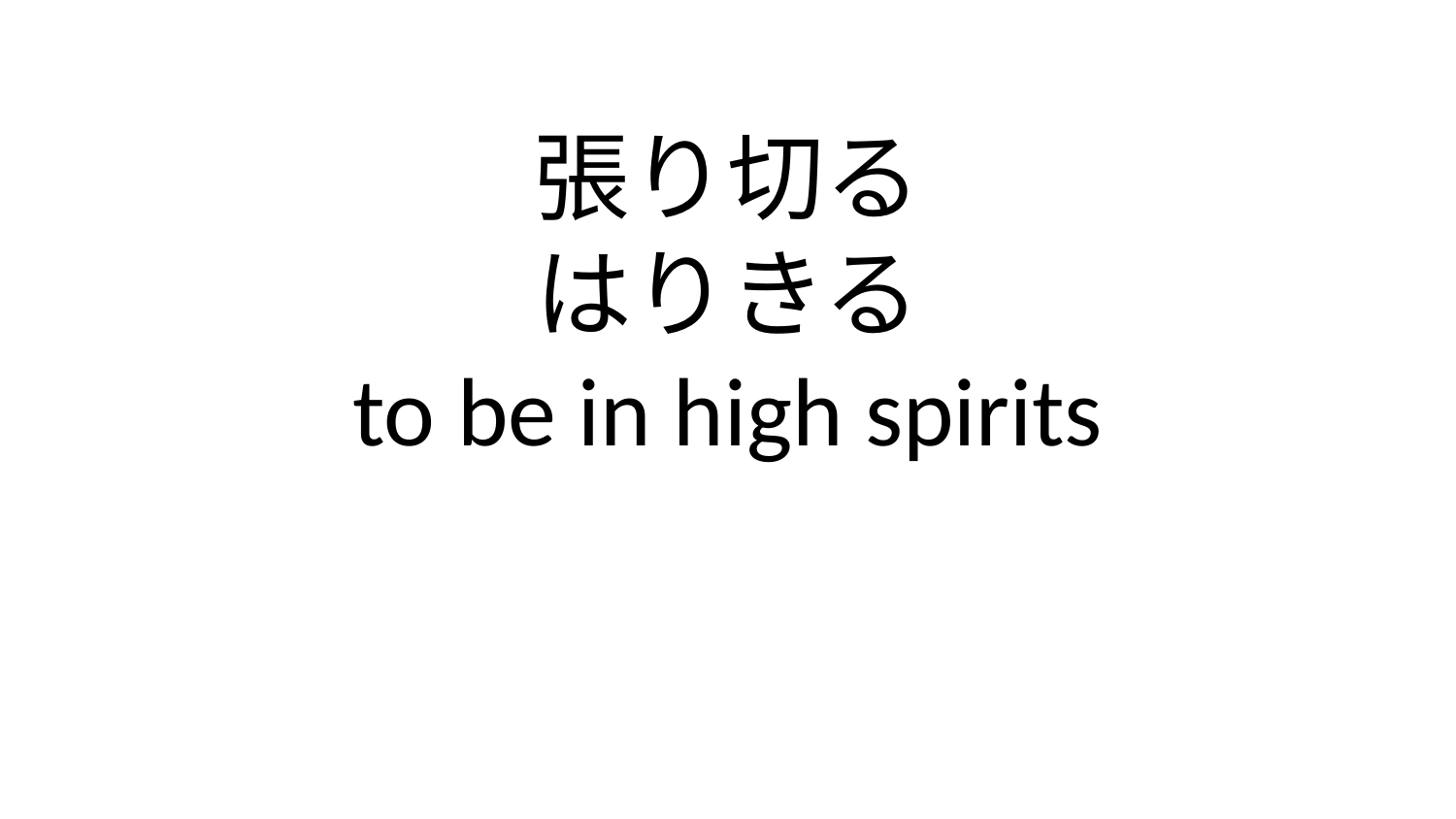

張り切る
はりきる
to be in high spirits